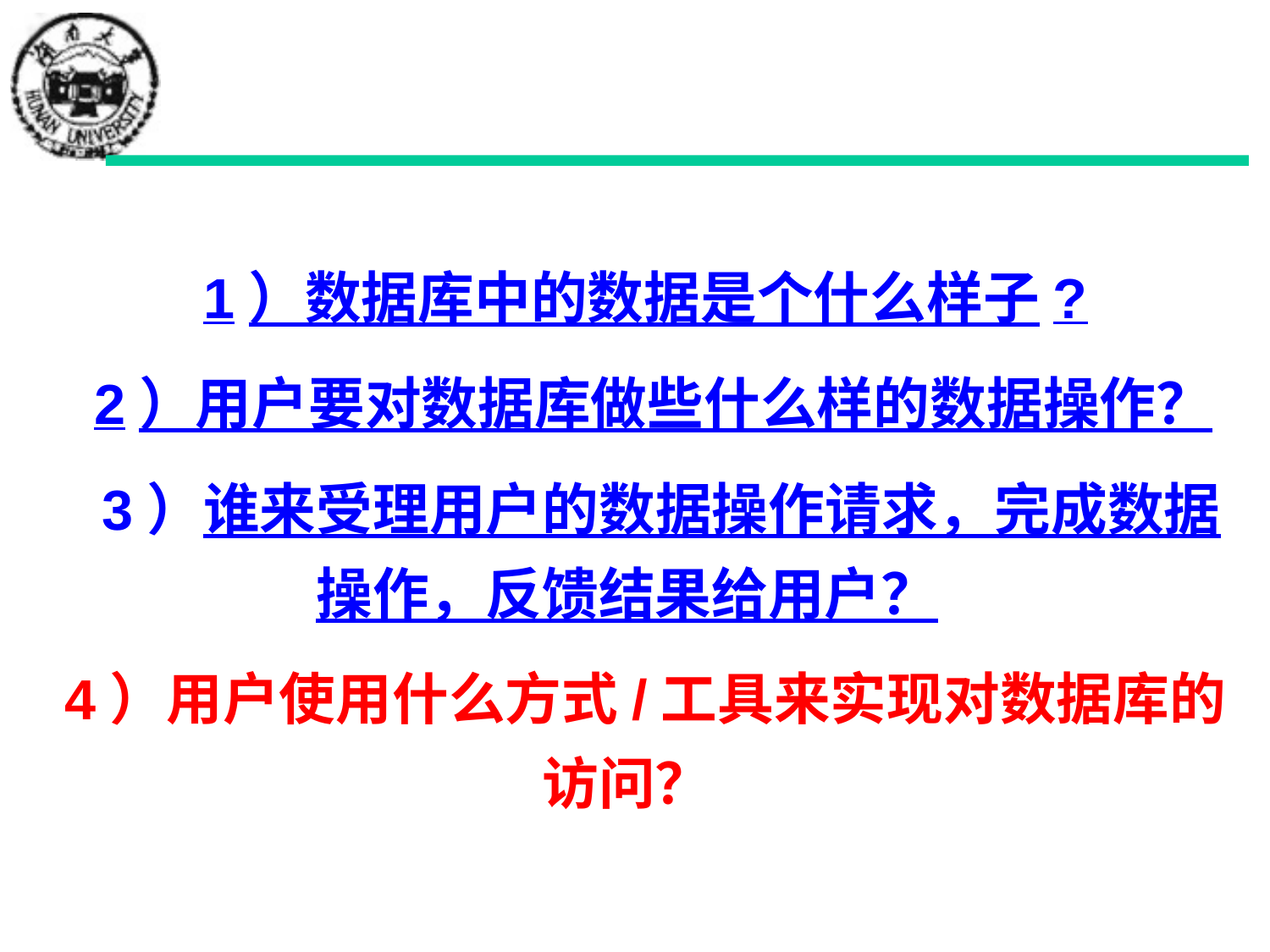

1）数据库中的数据是个什么样子?
 2）用户要对数据库做些什么样的数据操作？
  3）谁来受理用户的数据操作请求，完成数据操作，反馈结果给用户？
4）用户使用什么方式/工具来实现对数据库的访问？